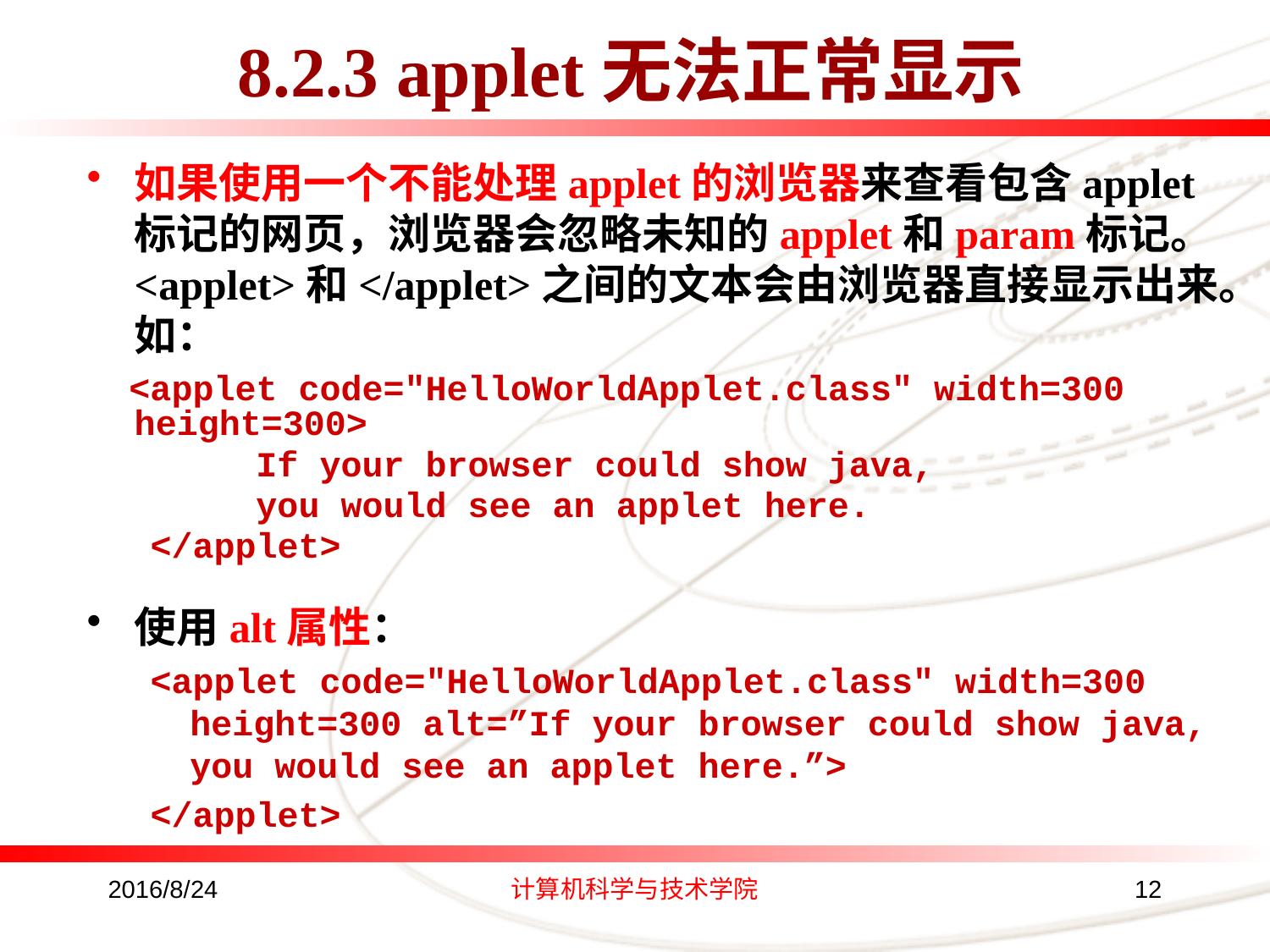

# 8.2.3 applet无法正常显示
如果使用一个不能处理applet的浏览器来查看包含applet标记的网页，浏览器会忽略未知的applet和param标记。<applet>和</applet>之间的文本会由浏览器直接显示出来。如：
    <applet code="HelloWorldApplet.class" width=300 height=300>
        If your browser could show java,
        you would see an applet here.
   </applet>

使用alt属性：
<applet code="HelloWorldApplet.class" width=300 height=300 alt=”If your browser could show java, you would see an applet here.”>
</applet>

2016/8/24
计算机科学与技术学院
12